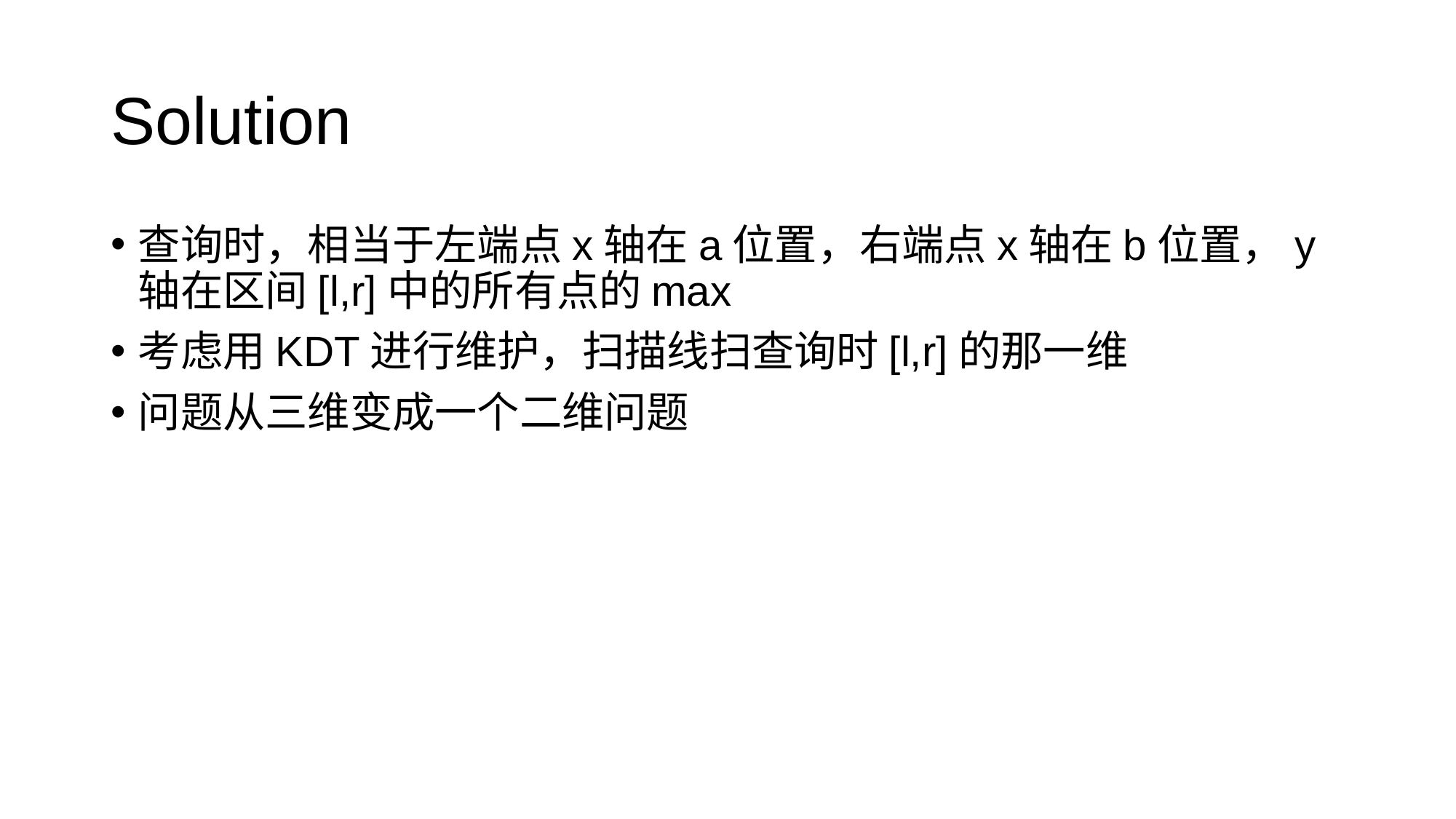

# Solution
查询时，相当于左端点x轴在a位置，右端点x轴在b位置，y轴在区间[l,r]中的所有点的max
考虑用KDT进行维护，扫描线扫查询时[l,r]的那一维
问题从三维变成一个二维问题